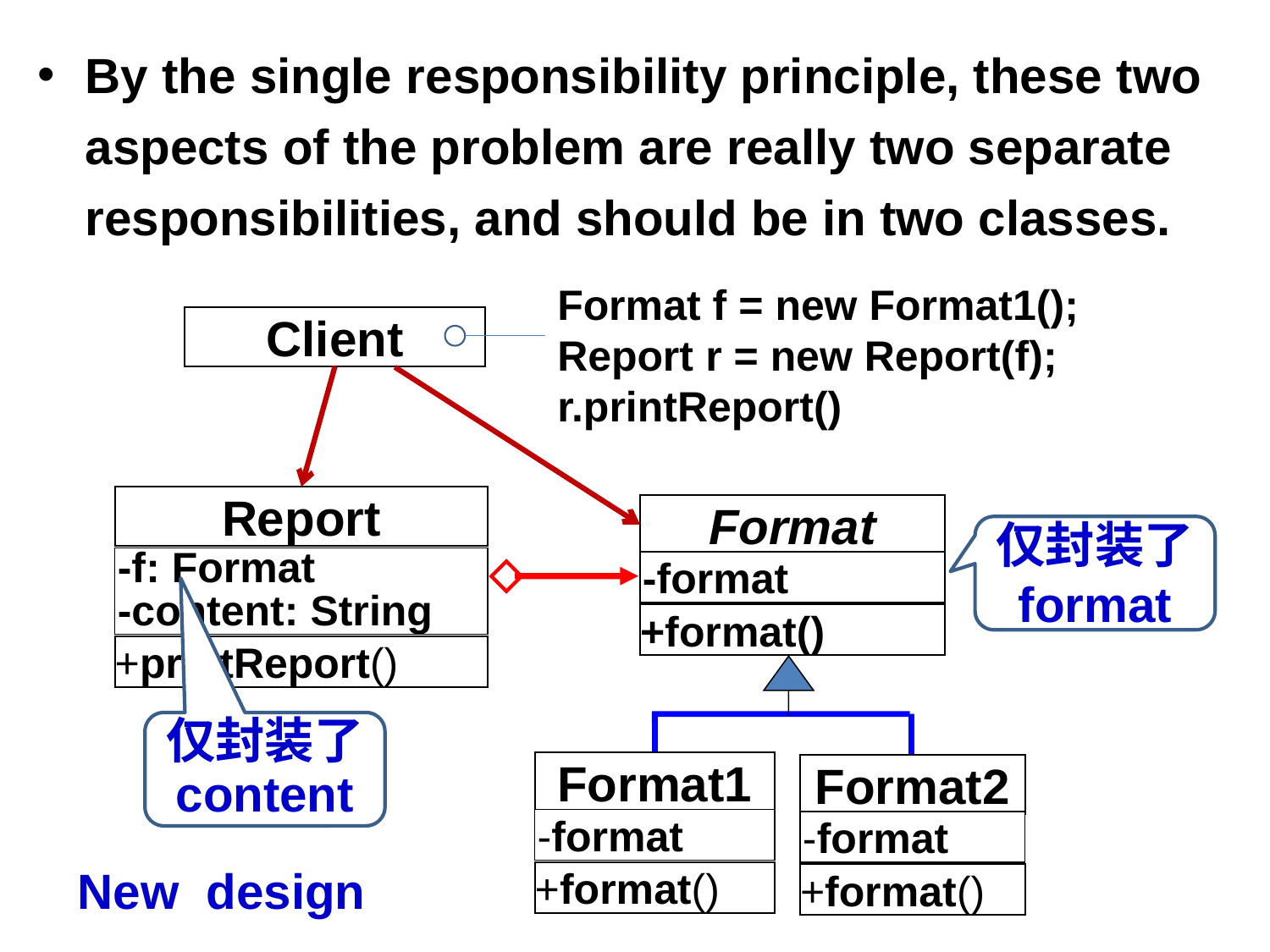

By the single responsibility principle, these two aspects of the problem are really two separate responsibilities, and should be in two classes.
Format f = new Format1();
Report r = new Report(f);
r.printReport()

Client
Report
Format
-format
+format()

Format1
Format2
-format
-format
+format()
+format()
仅封装了
format
-f: Format
-content: String

+printReport()
仅封装了
content
New  design